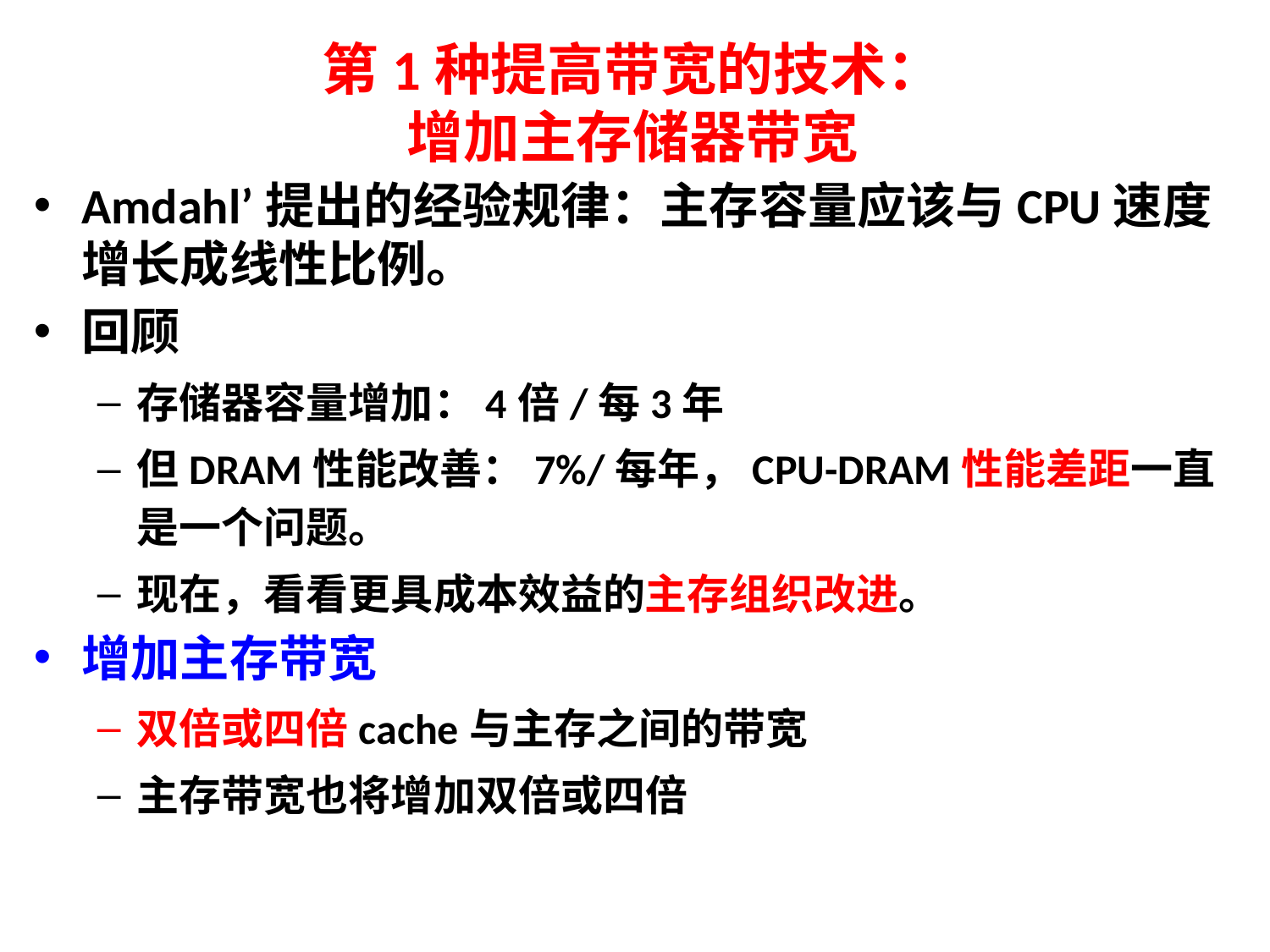

# 第1种提高带宽的技术： 增加主存储器带宽
Amdahl’提出的经验规律：主存容量应该与CPU速度增长成线性比例。
回顾
存储器容量增加：4倍/每3年
但DRAM性能改善：7%/每年，CPU-DRAM性能差距一直是一个问题。
现在，看看更具成本效益的主存组织改进。
增加主存带宽
双倍或四倍cache与主存之间的带宽
主存带宽也将增加双倍或四倍

4